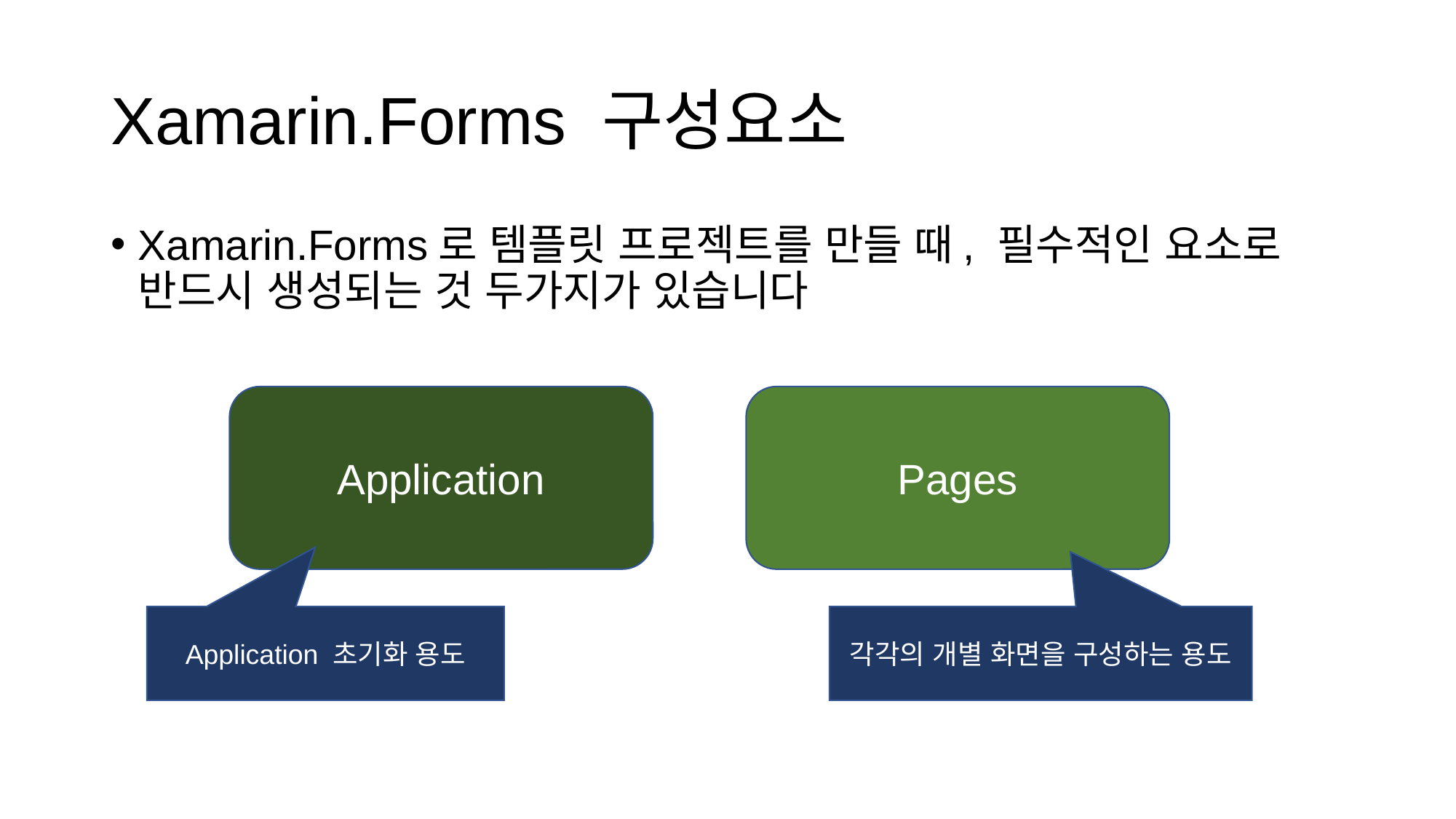

# Xamarin.Forms 구성요소
Xamarin.Forms로 템플릿 프로젝트를 만들 때, 필수적인 요소로 반드시 생성되는 것 두가지가 있습니다

Application
Pages
Application 초기화 용도
각각의 개별 화면을 구성하는 용도